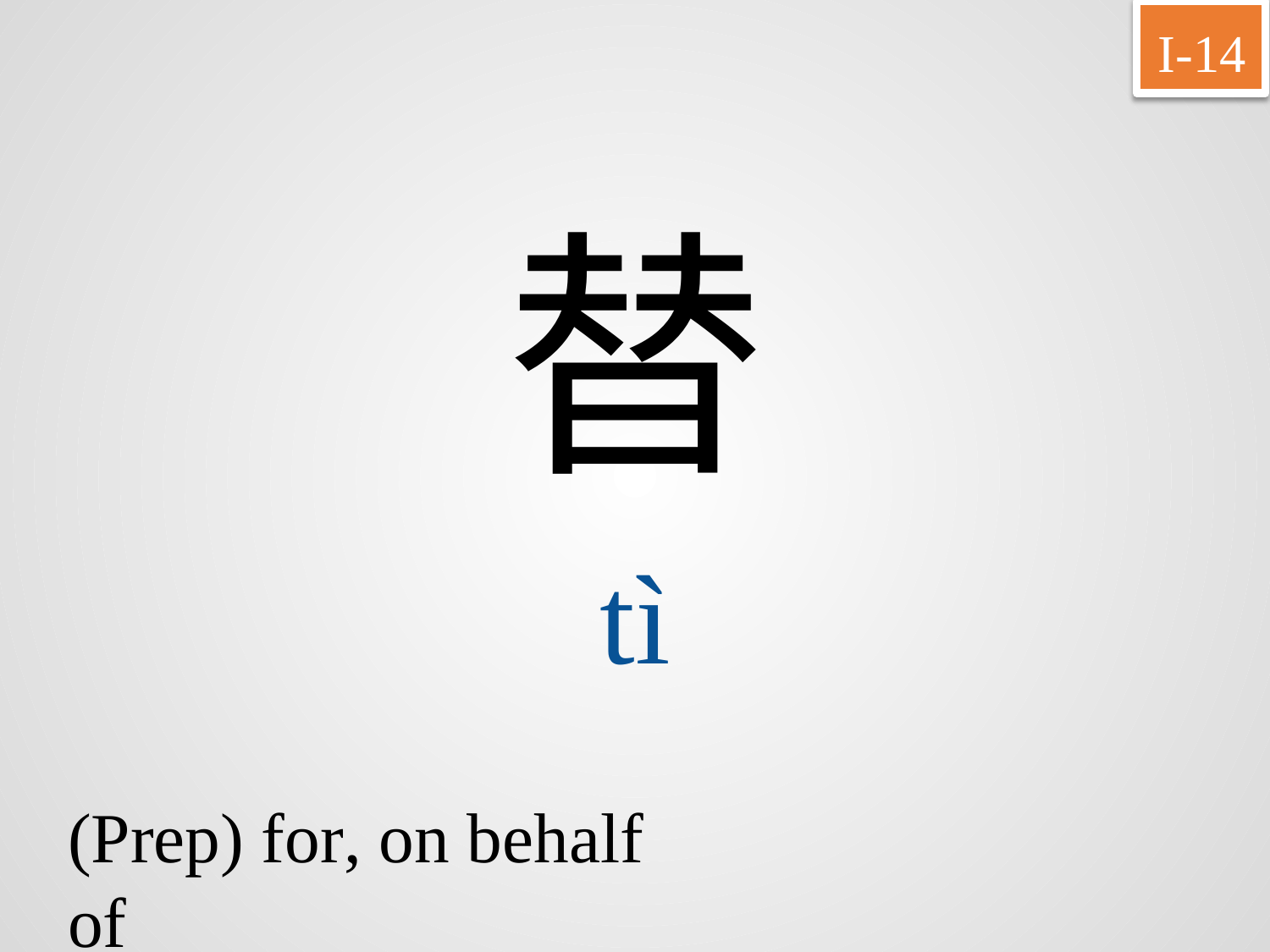

I-14

替
tì
(Prep) for, on behalf of